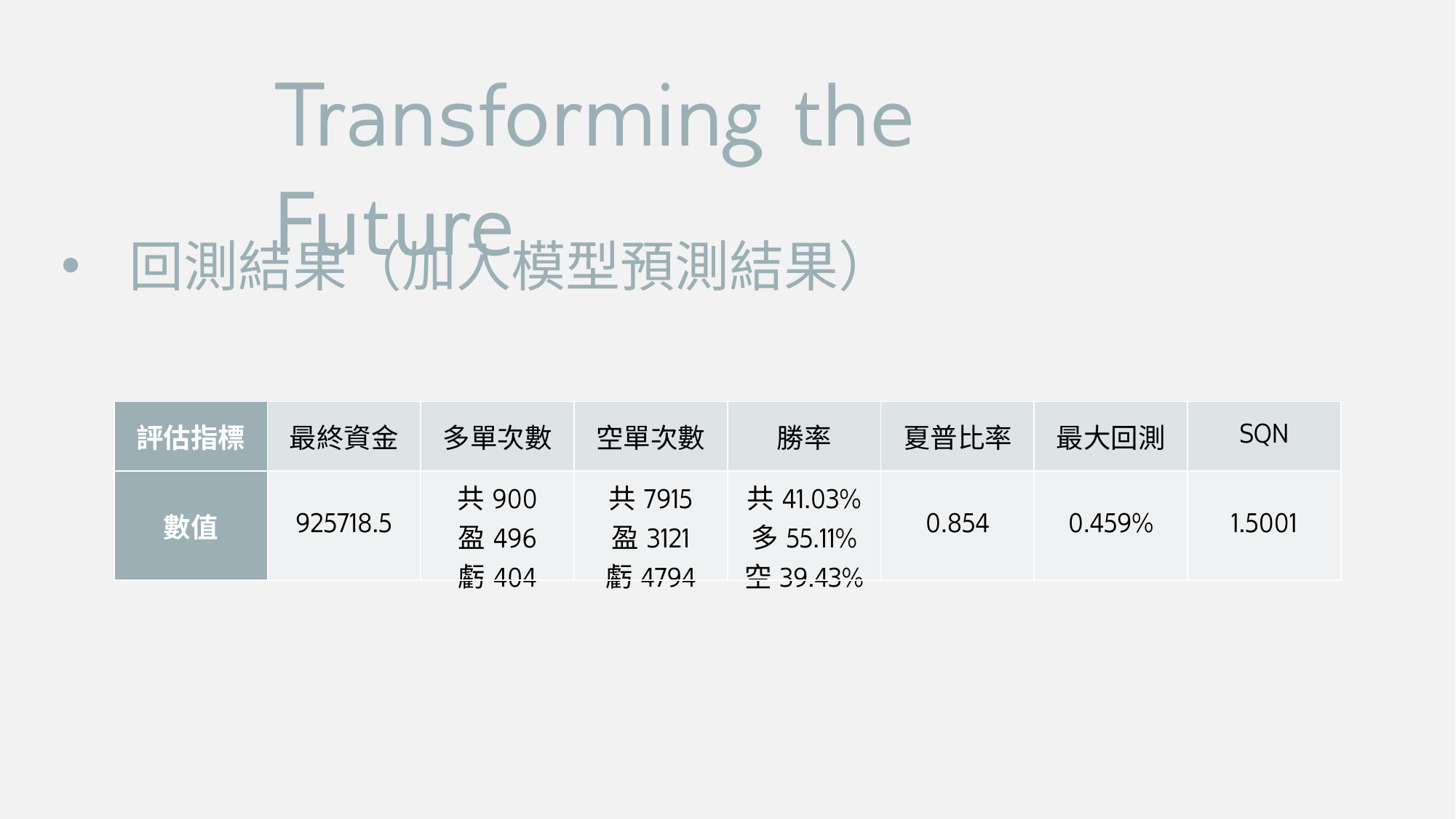

Transforming the Future
回測結果（加入模型預測結果）

| 評估指標 | 最終資金 | 多單次數 | 空單次數 | 勝率 | 夏普比率 | 最大回測 | SQN |
| --- | --- | --- | --- | --- | --- | --- | --- |
| 數值 | 925718.5 | 共900 盈496 虧404 | 共7915 盈3121 虧4794 | 共41.03% 多55.11% 空39.43% | 0.854 | 0.459% | 1.5001 |